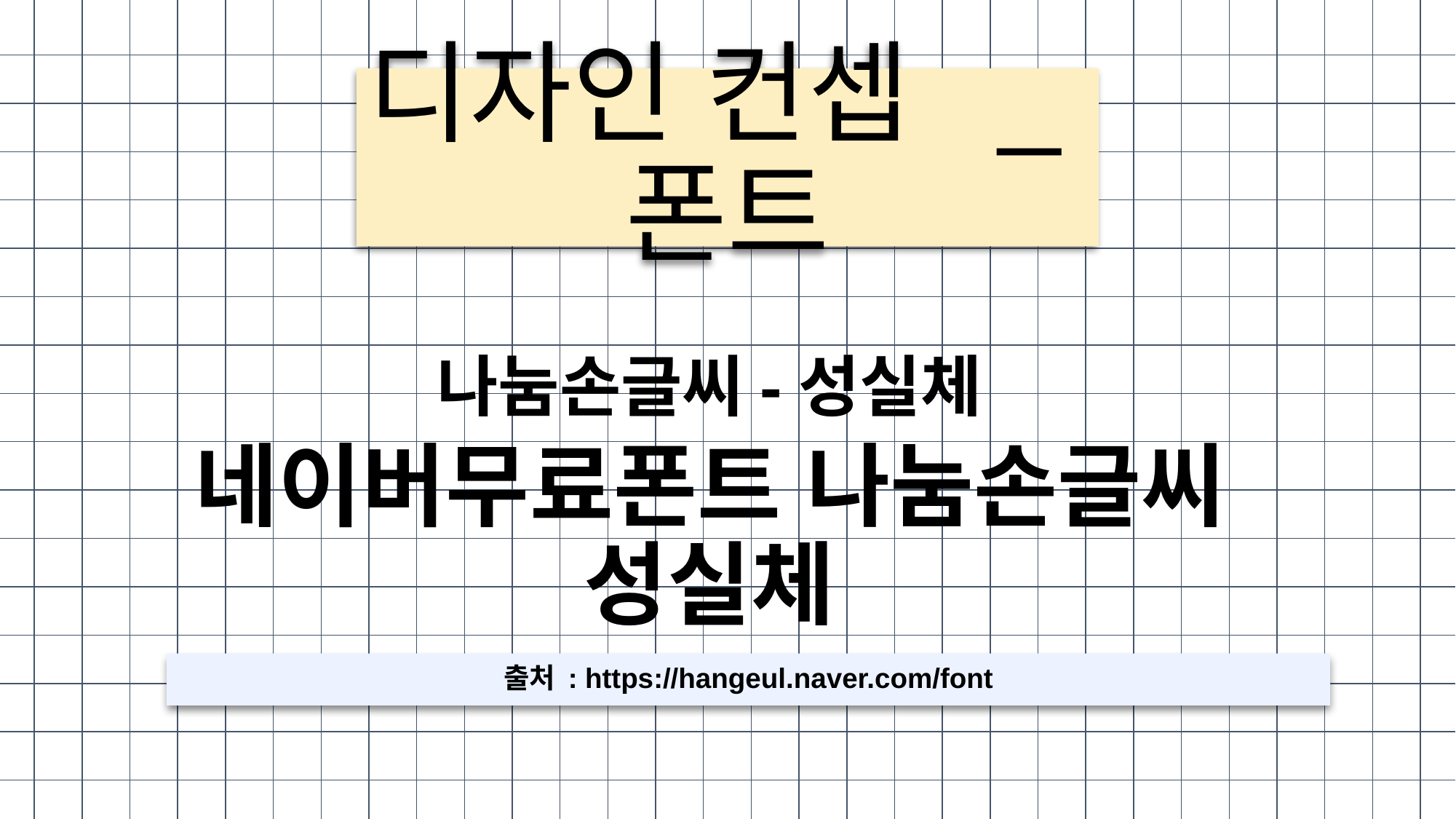

# 디자인 컨셉  _폰트
나눔손글씨-성실체
네이버무료폰트 나눔손글씨 성실체

출처 : https://hangeul.naver.com/font